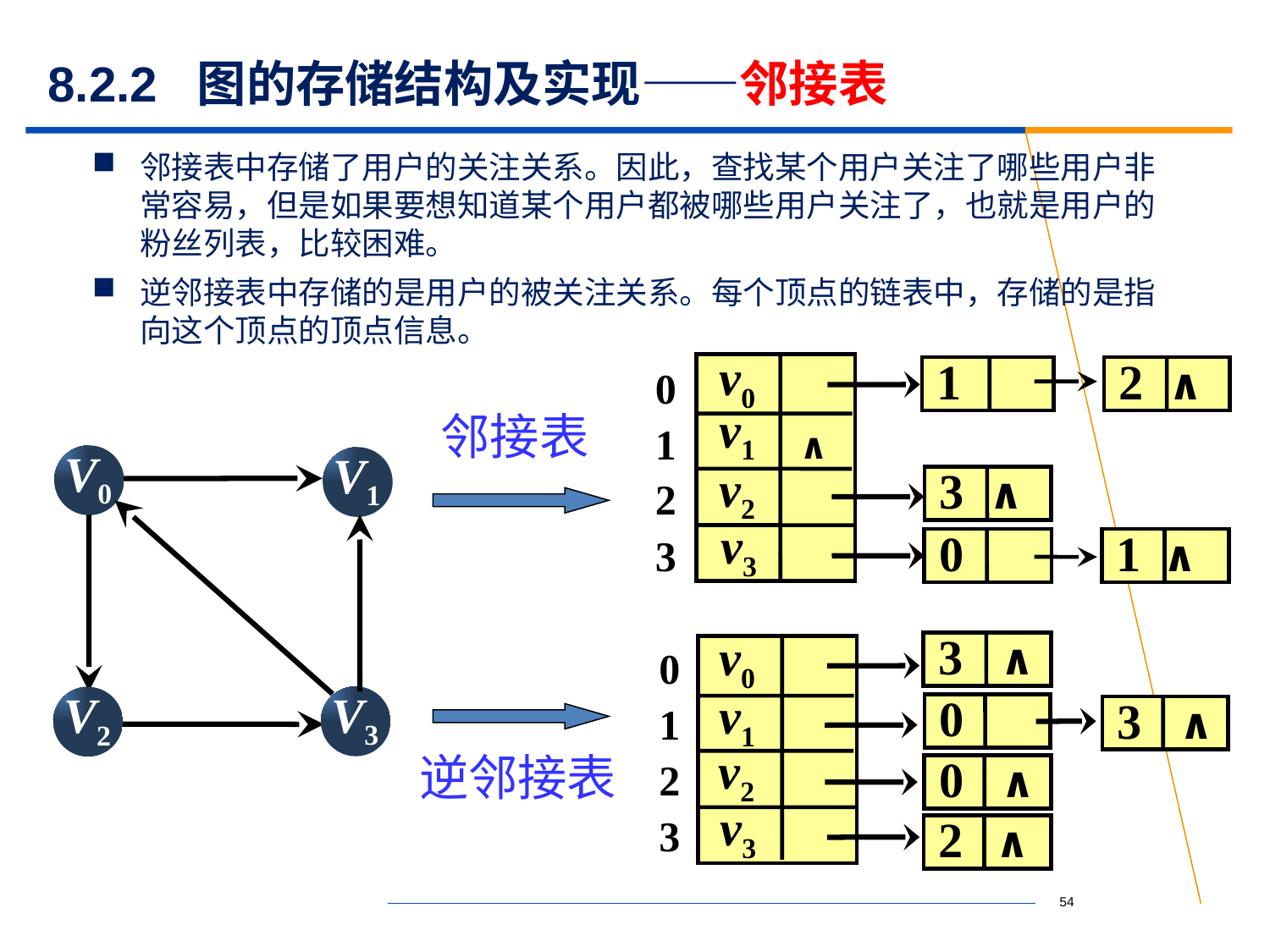

# 8.2.2  图的存储结构及实现——邻接表
邻接表中存储了用户的关注关系。因此，查找某个用户关注了哪些用户非常容易，但是如果要想知道某个用户都被哪些用户关注了，也就是用户的粉丝列表，比较困难。
逆邻接表中存储的是用户的被关注关系。每个顶点的链表中，存储的是指向这个顶点的顶点信息。
v0
0
1
2
3

1

2  ∧

v1

∧
v2
3  ∧

v3

0

1  ∧

邻接表

V0
V1

V3
V2

v0
0
1
2
3
3   ∧

v1
0

3   ∧

v2

0   ∧

v3

2   ∧

逆邻接表